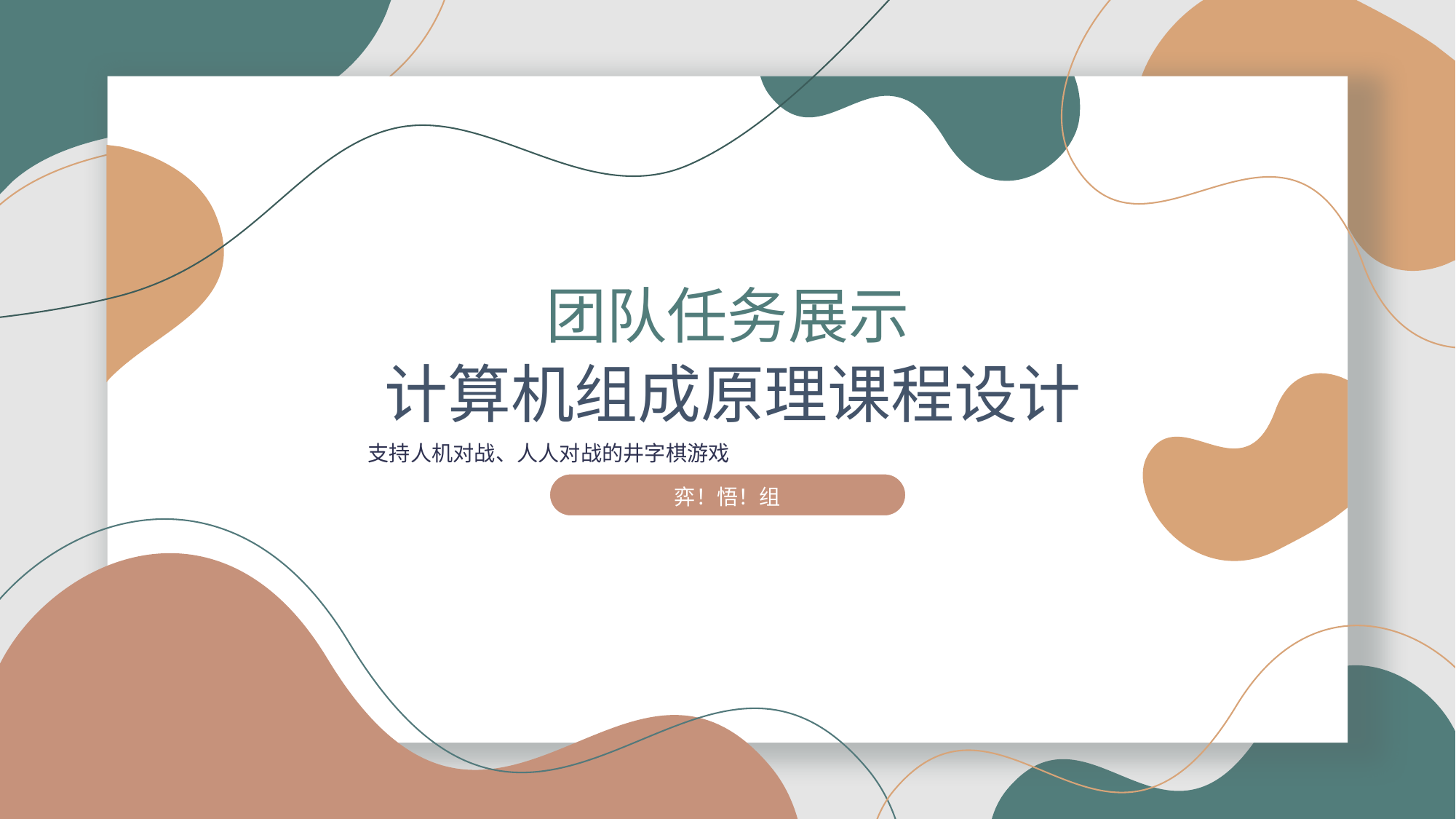

团队任务展示

计算机组成原理课程设计

支持人机对战、人人对战的井字棋游戏
弈！悟！组